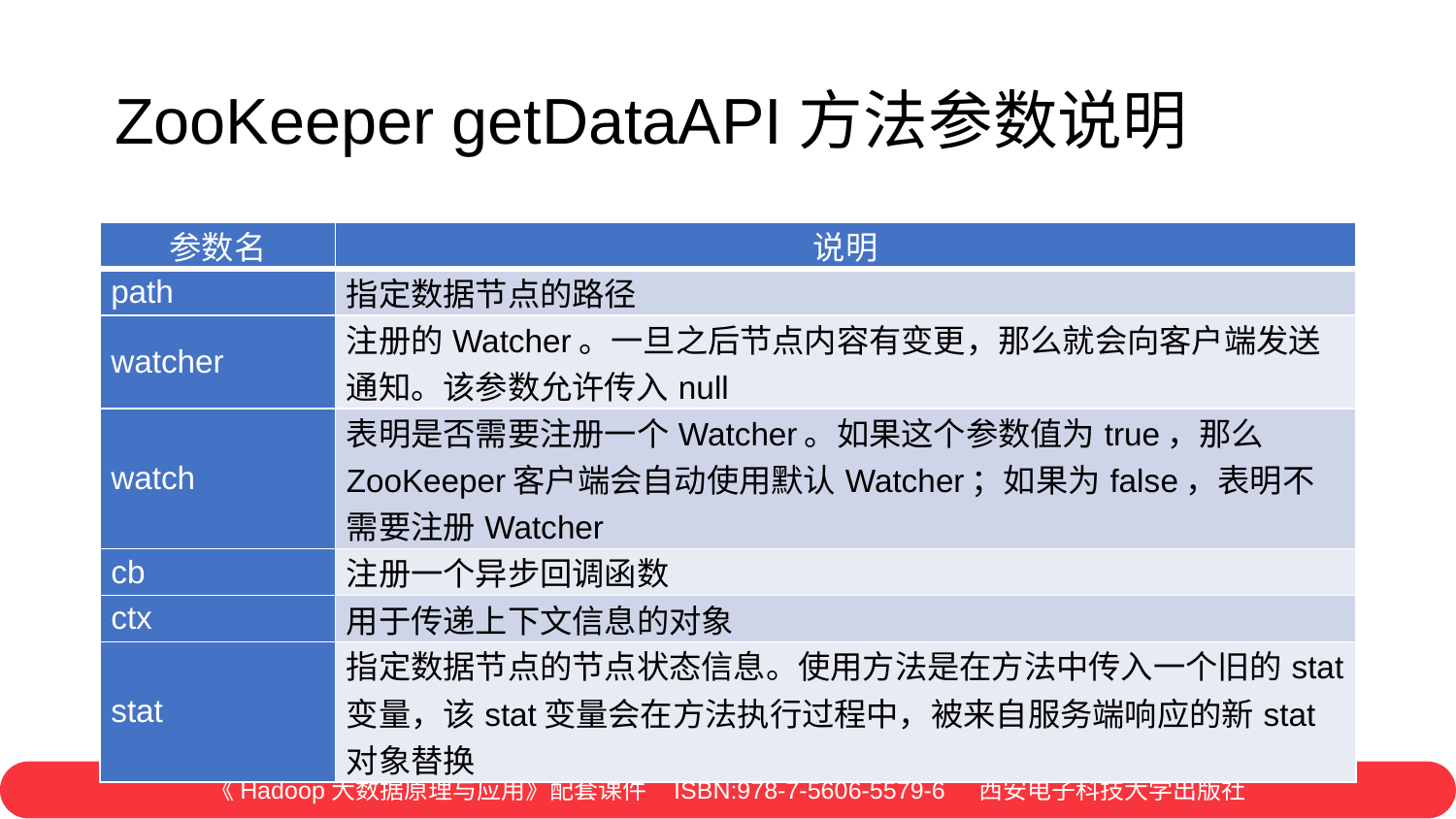

# ZooKeeper getDataAPI方法参数说明
| 参数名 | 说明 |
| --- | --- |
| path | 指定数据节点的路径 |
| watcher | 注册的Watcher。一旦之后节点内容有变更，那么就会向客户端发送通知。该参数允许传入null |
| watch | 表明是否需要注册一个Watcher。如果这个参数值为true，那么ZooKeeper客户端会自动使用默认Watcher；如果为false，表明不需要注册Watcher |
| cb | 注册一个异步回调函数 |
| ctx | 用于传递上下文信息的对象 |
| stat | 指定数据节点的节点状态信息。使用方法是在方法中传入一个旧的stat变量，该stat变量会在方法执行过程中，被来自服务端响应的新stat对象替换 |